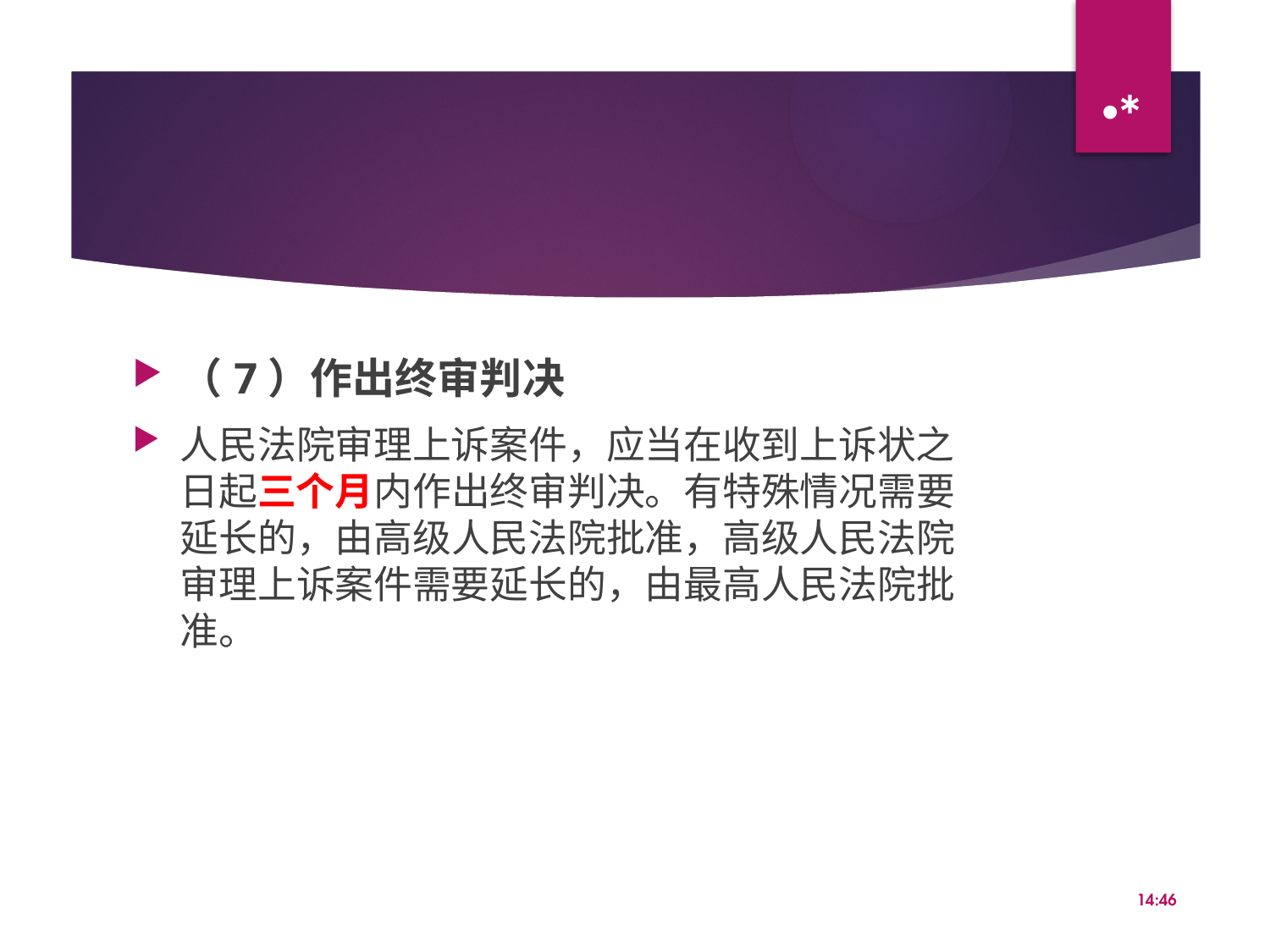

*
#
（7）作出终审判决
人民法院审理上诉案件，应当在收到上诉状之日起三个月内作出终审判决。有特殊情况需要延长的，由高级人民法院批准，高级人民法院审理上诉案件需要延长的，由最高人民法院批准。

14:46